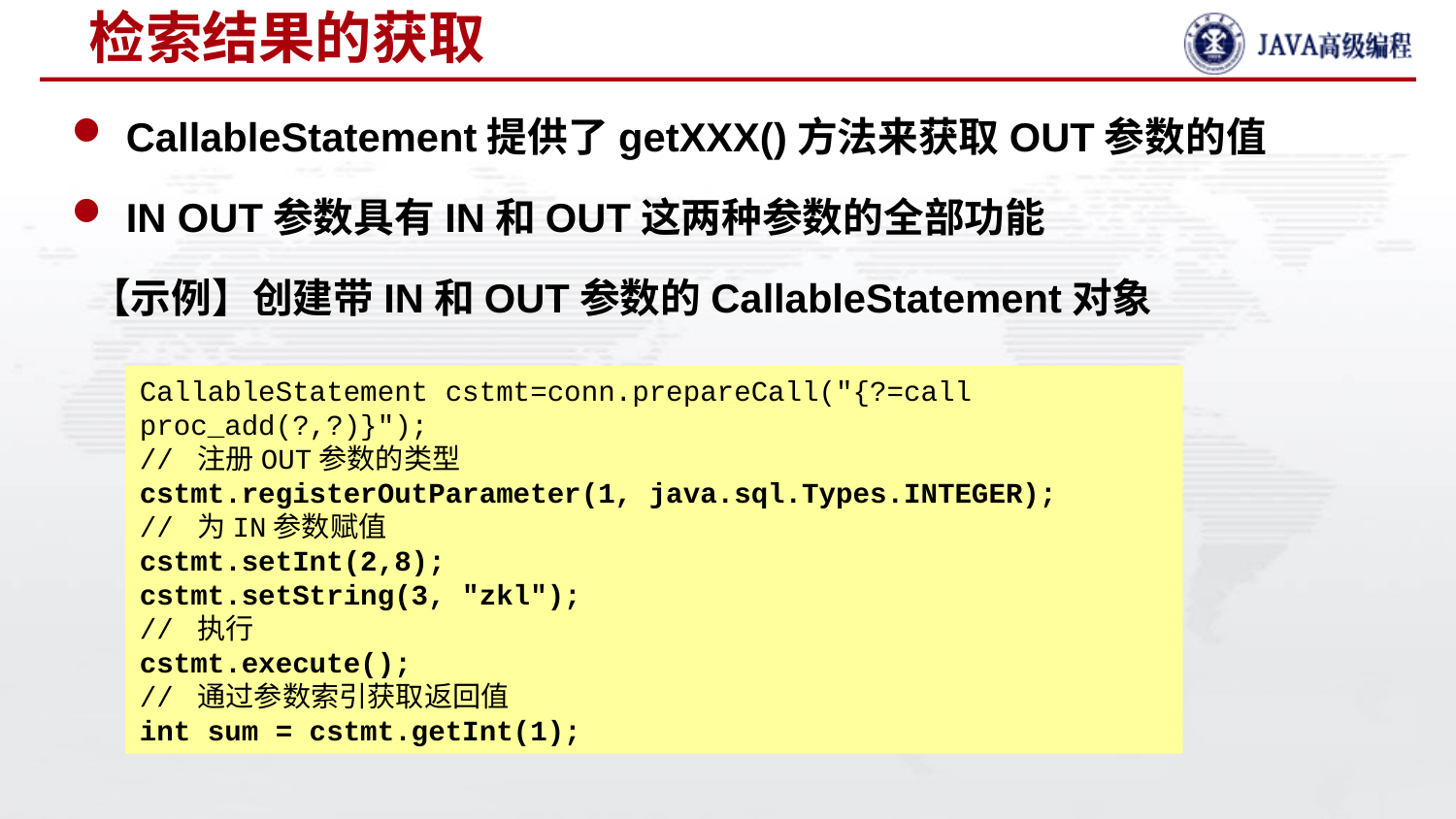

# 检索结果的获取
CallableStatement提供了getXXX()方法来获取OUT参数的值
IN OUT参数具有IN和OUT这两种参数的全部功能
 【示例】创建带IN和OUT参数的CallableStatement对象
CallableStatement cstmt=conn.prepareCall("{?=call proc_add(?,?)}");
// 注册OUT参数的类型
cstmt.registerOutParameter(1, java.sql.Types.INTEGER);
// 为IN参数赋值
cstmt.setInt(2,8);
cstmt.setString(3, "zkl");
// 执行
cstmt.execute();
// 通过参数索引获取返回值
int sum = cstmt.getInt(1);